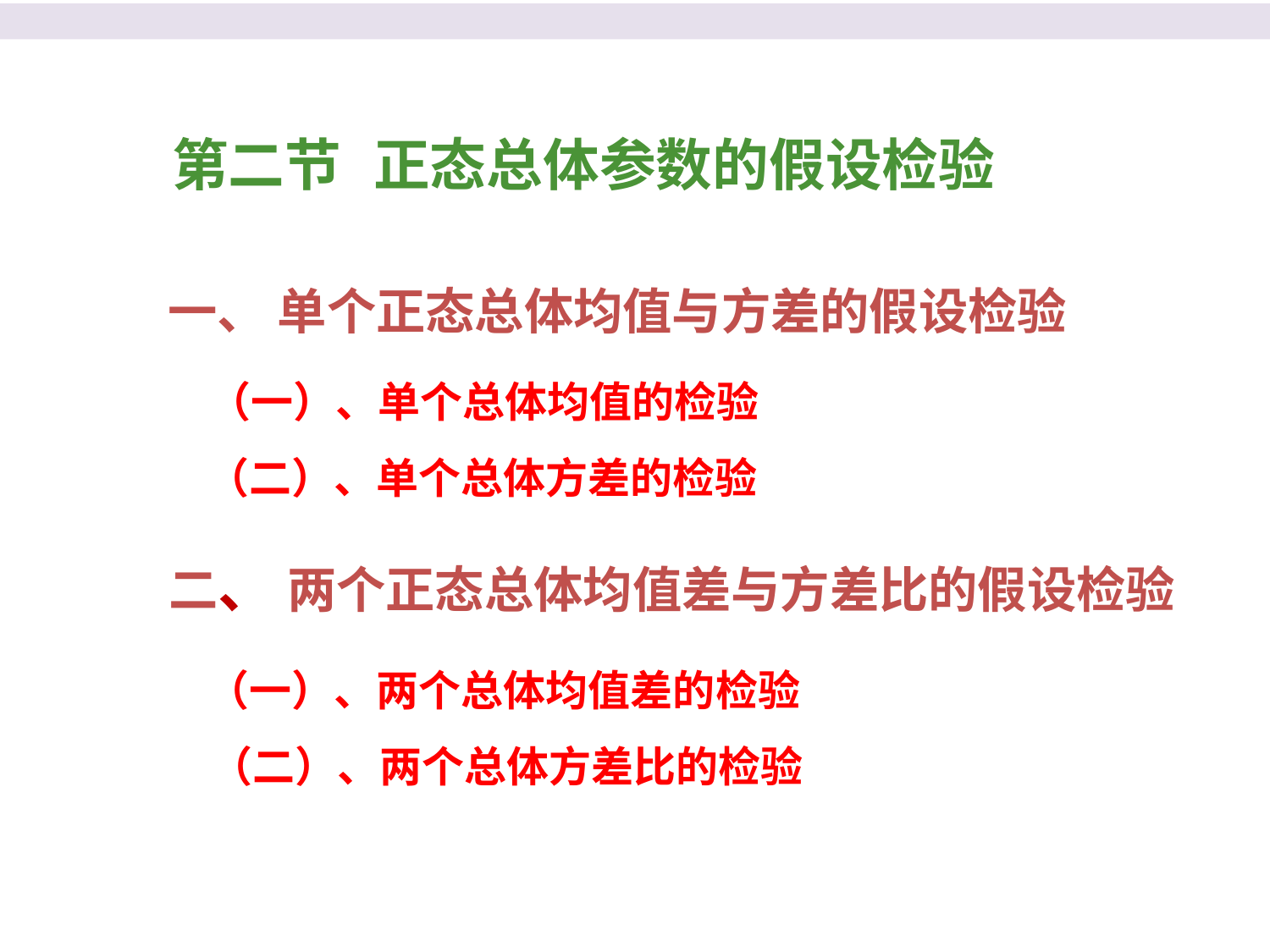

第二节  正态总体参数的假设检验
一、 单个正态总体均值与方差的假设检验
（一）、单个总体均值的检验
（二）、单个总体方差的检验
二、 两个正态总体均值差与方差比的假设检验
（一）、两个总体均值差的检验
（二）、两个总体方差比的检验